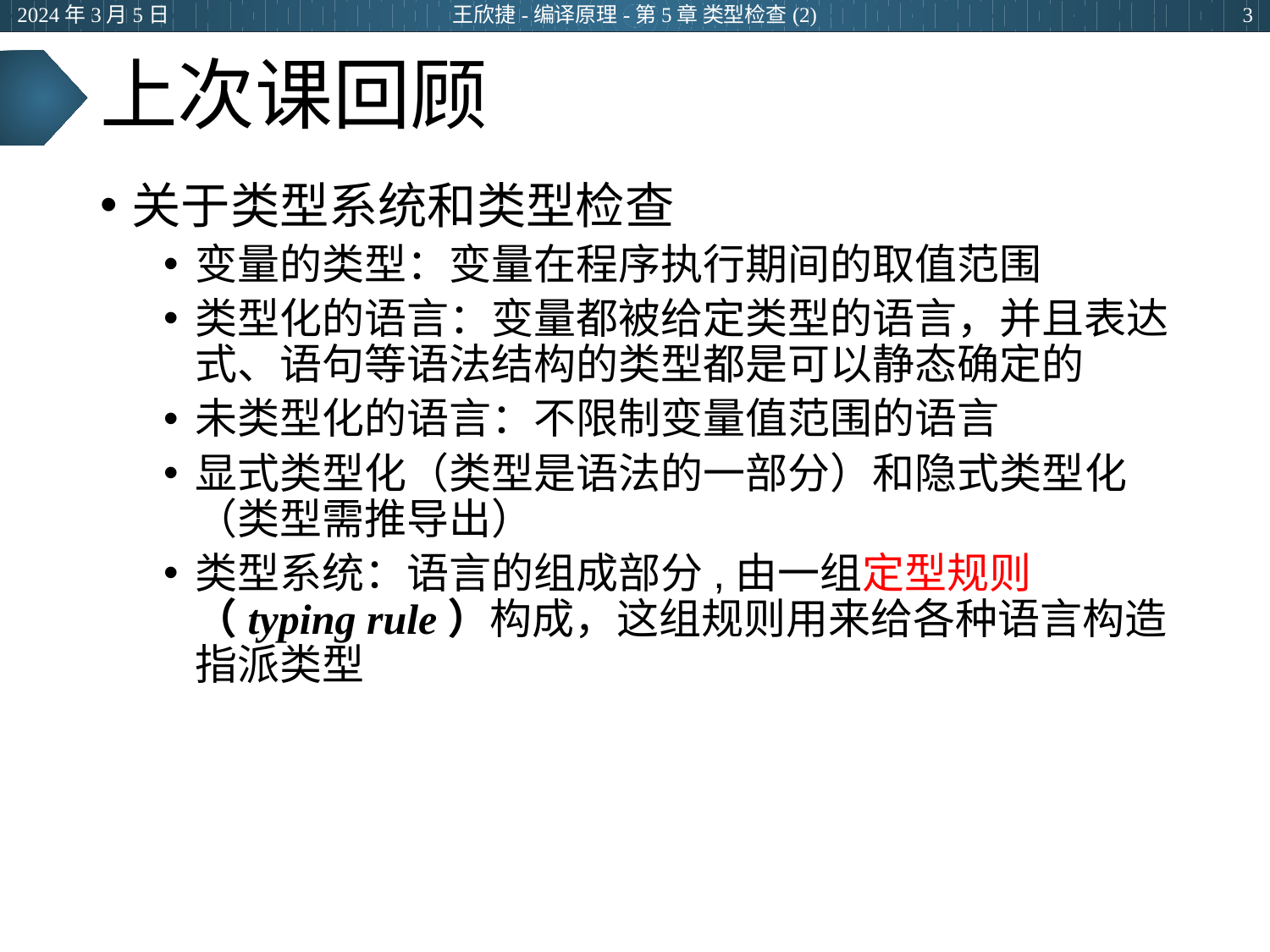

2024年3月5日
王欣捷-编译原理-第5章 类型检查(2)
3
# 上次课回顾
关于类型系统和类型检查
变量的类型：变量在程序执行期间的取值范围
类型化的语言：变量都被给定类型的语言，并且表达式、语句等语法结构的类型都是可以静态确定的
未类型化的语言：不限制变量值范围的语言
显式类型化（类型是语法的一部分）和隐式类型化（类型需推导出）
类型系统：语言的组成部分,由一组定型规则（typing rule）构成，这组规则用来给各种语言构造指派类型